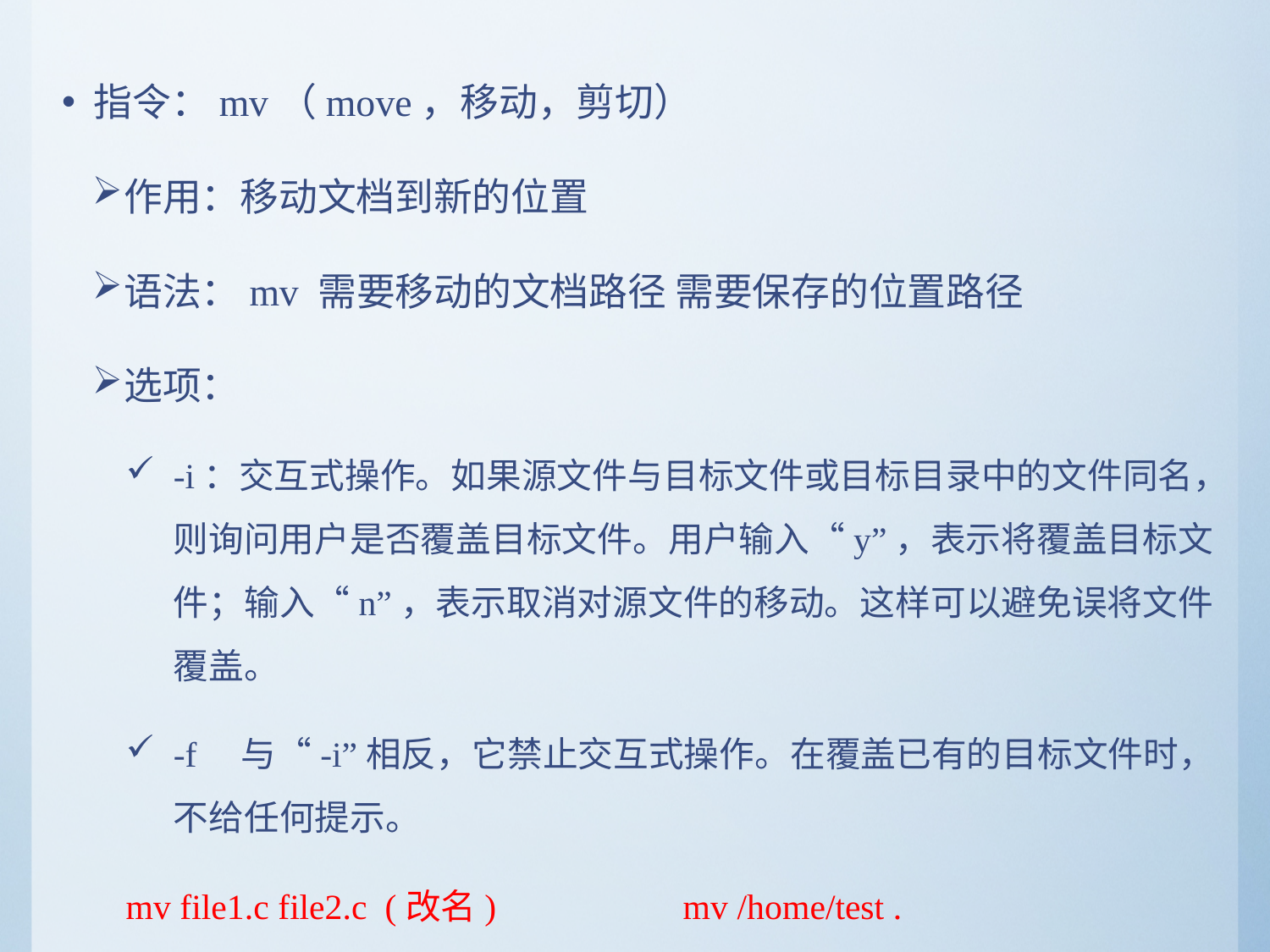

指令：mv（move，移动，剪切）
作用：移动文档到新的位置
语法：mv 需要移动的文档路径 需要保存的位置路径
选项：
-i：交互式操作。如果源文件与目标文件或目标目录中的文件同名，则询问用户是否覆盖目标文件。用户输入“y”，表示将覆盖目标文件；输入“n”，表示取消对源文件的移动。这样可以避免误将文件覆盖。
-f    与“-i”相反，它禁止交互式操作。在覆盖已有的目标文件时，不给任何提示。
mv file1.c file2.c  (改名)                     mv /home/test .